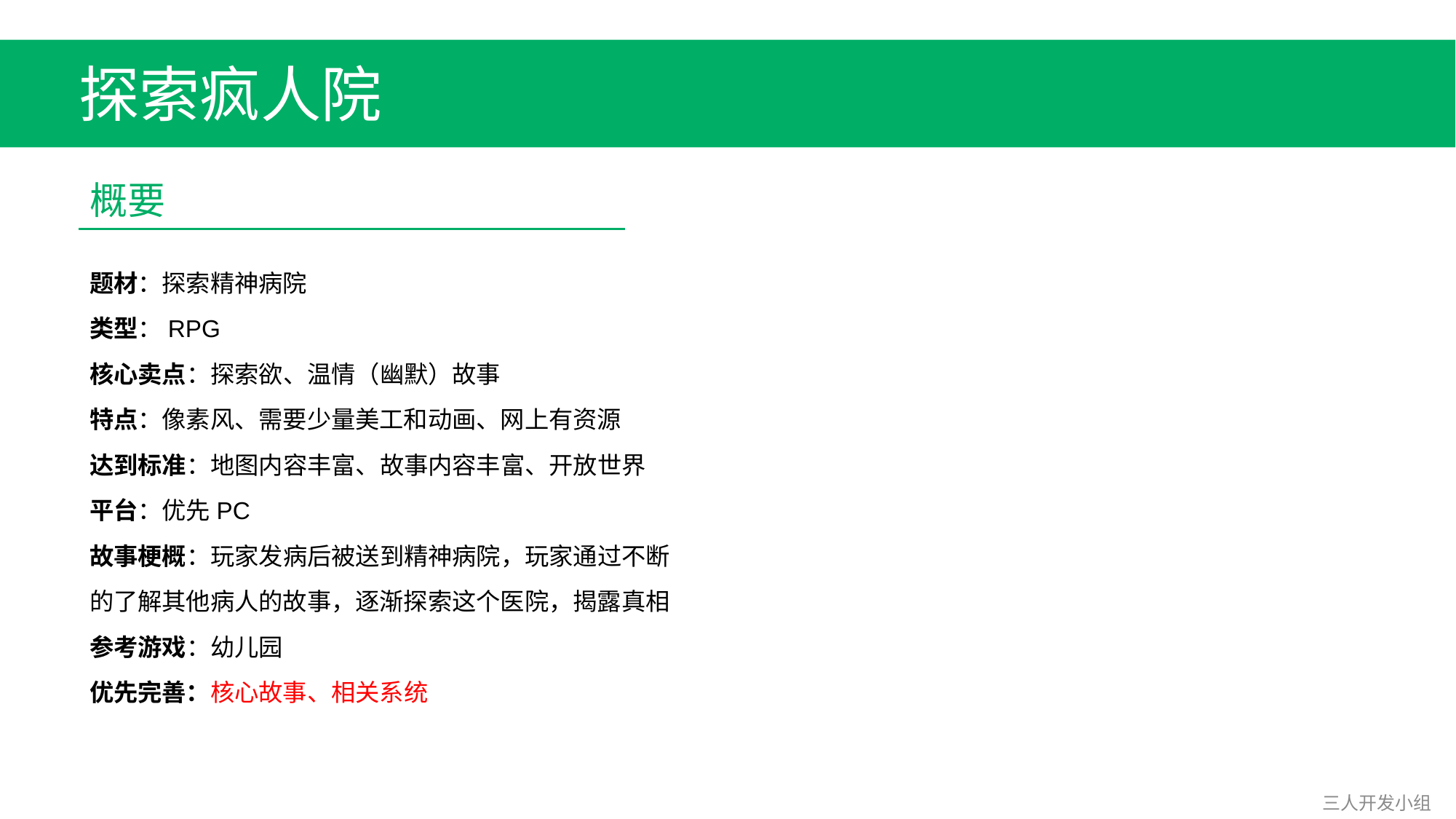

探索疯人院
概要
题材：探索精神病院
类型：RPG
核心卖点：探索欲、温情（幽默）故事
特点：像素风、需要少量美工和动画、网上有资源
达到标准：地图内容丰富、故事内容丰富、开放世界
平台：优先PC
故事梗概：玩家发病后被送到精神病院，玩家通过不断的了解其他病人的故事，逐渐探索这个医院，揭露真相
参考游戏：幼儿园
优先完善：核心故事、相关系统
三人开发小组